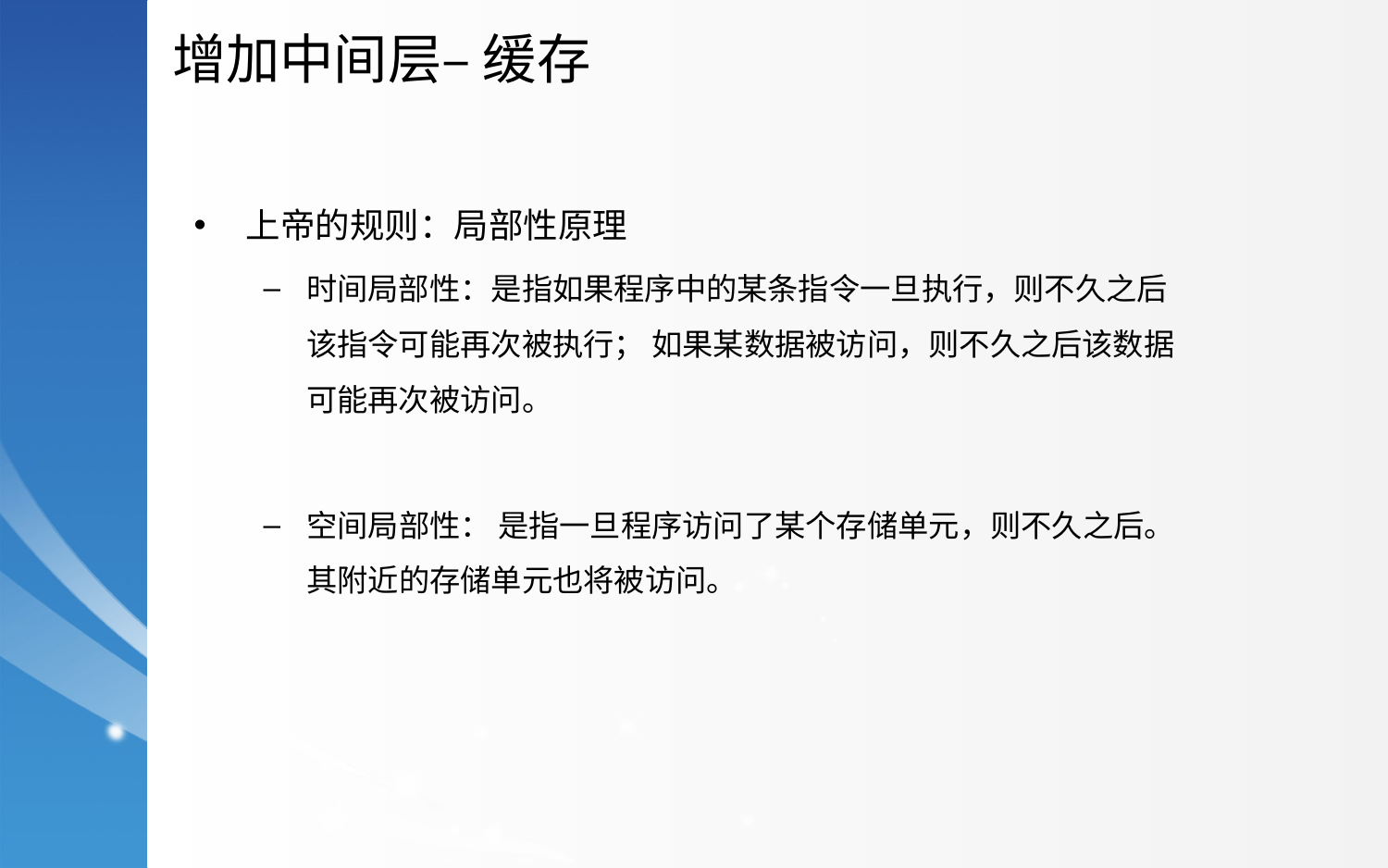

增加中间层– 缓存

上帝的规则：局部性原理
时间局部性：是指如果程序中的某条指令一旦执行，则不久之后该指令可能再次被执行； 如果某数据被访问，则不久之后该数据可能再次被访问。

空间局部性： 是指一旦程序访问了某个存储单元，则不久之后。其附近的存储单元也将被访问。